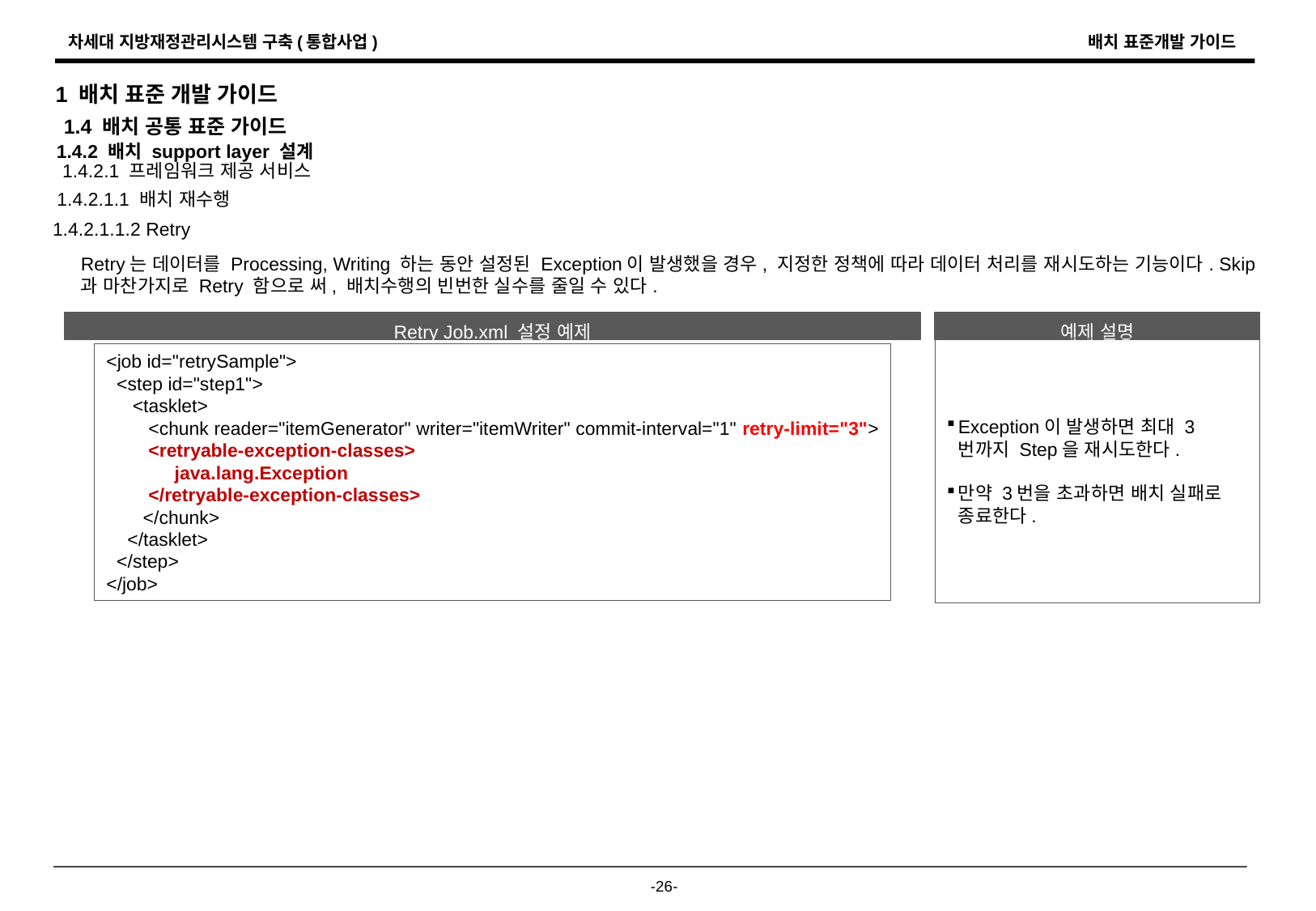

1 배치 표준 개발 가이드
1.4 배치 공통 표준 가이드
1.4.2 배치 support layer 설계
1.4.2.1 프레임워크 제공 서비스
1.4.2.1.1 배치 재수행
1.4.2.1.1.2 Retry
Retry는 데이터를 Processing, Writing 하는 동안 설정된 Exception이 발생했을 경우, 지정한 정책에 따라 데이터 처리를 재시도하는 기능이다. Skip
과 마찬가지로 Retry 함으로 써, 배치수행의 빈번한 실수를 줄일 수 있다.
Retry Job.xml 설정 예제
예제 설명
Exception이 발생하면 최대 3번까지 Step을 재시도한다.

만약 3번을 초과하면 배치 실패로 종료한다.
<job id="retrySample">
  <step id="step1">
     <tasklet>
        <chunk reader="itemGenerator" writer="itemWriter" commit-interval="1" retry-limit="3">
        <retryable-exception-classes>
             java.lang.Exception
        </retryable-exception-classes>
       </chunk>
    </tasklet>
  </step>
</job>